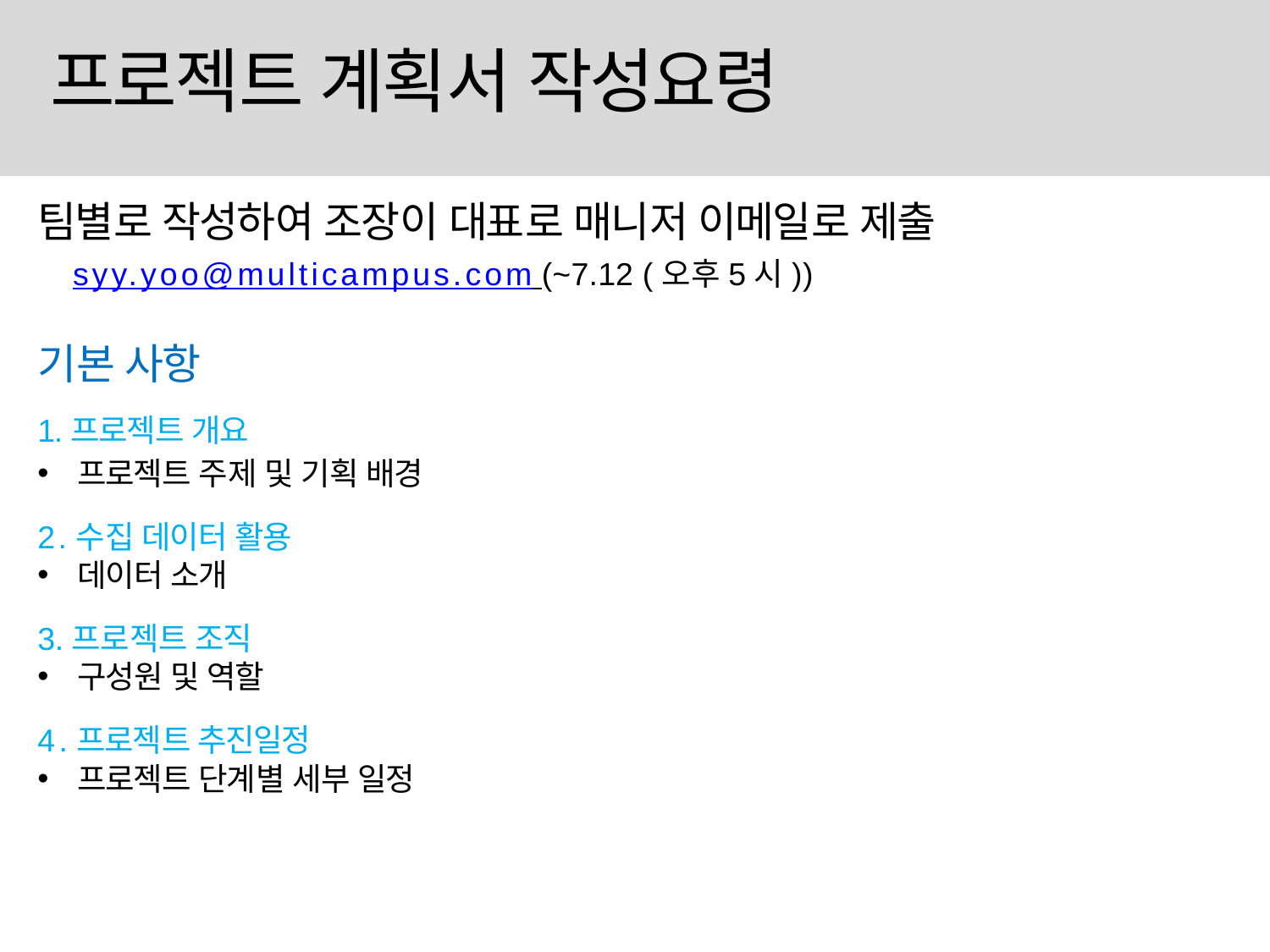

# 프로젝트 계획서 작성요령
팀별로 작성하여 조장이 대표로 매니저 이메일로 제출
syy.yoo@multicampus.com (~7.12 (오후5시))

기본 사항
1.프로젝트 개요
프로젝트 주제 및 기획 배경

2.수집 데이터 활용
데이터 소개

3.프로젝트 조직
구성원 및 역할

4.프로젝트 추진일정
프로젝트 단계별 세부 일정